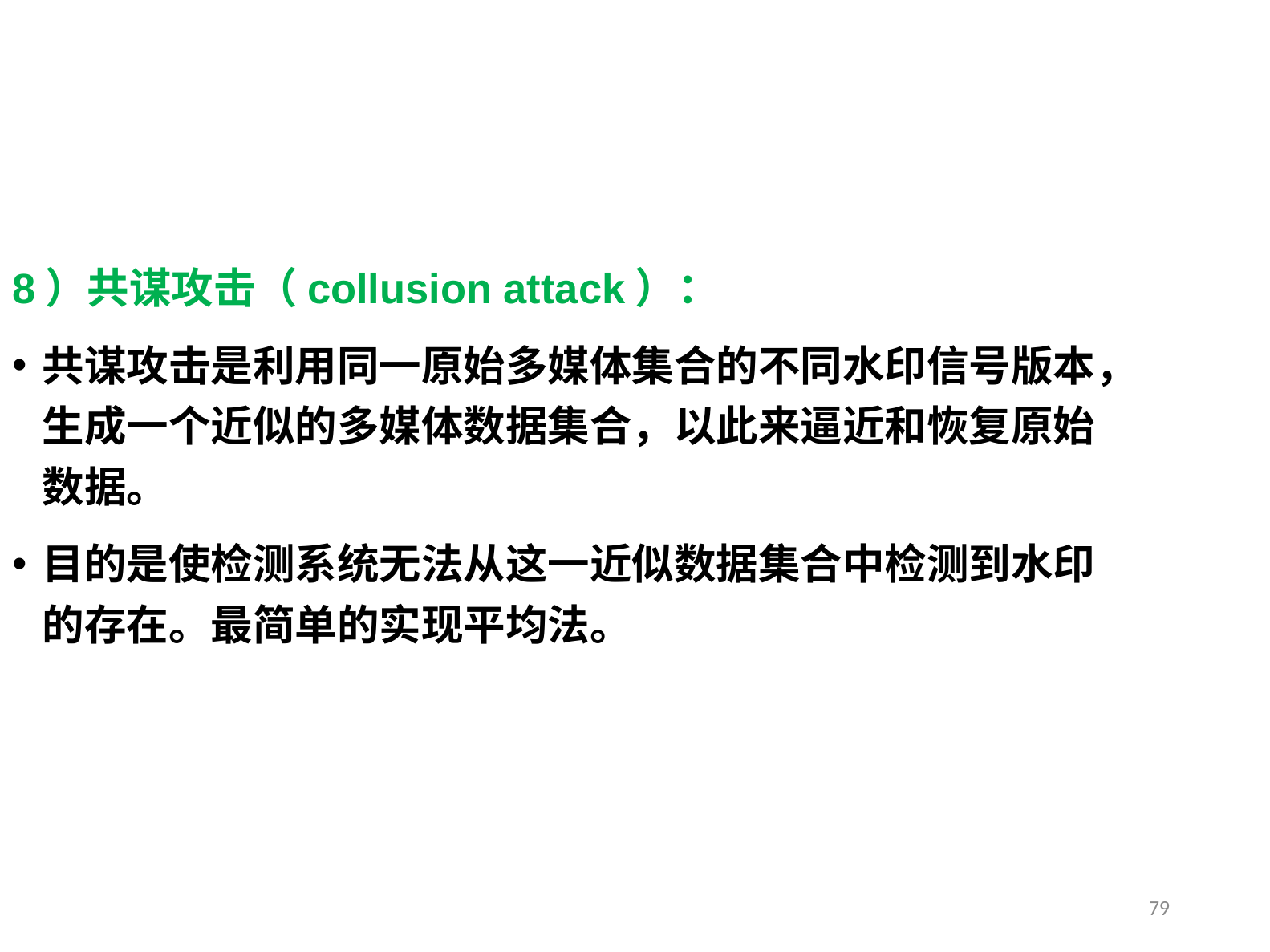

8）共谋攻击（collusion attack）：
共谋攻击是利用同一原始多媒体集合的不同水印信号版本，生成一个近似的多媒体数据集合，以此来逼近和恢复原始数据。
目的是使检测系统无法从这一近似数据集合中检测到水印的存在。最简单的实现平均法。
79